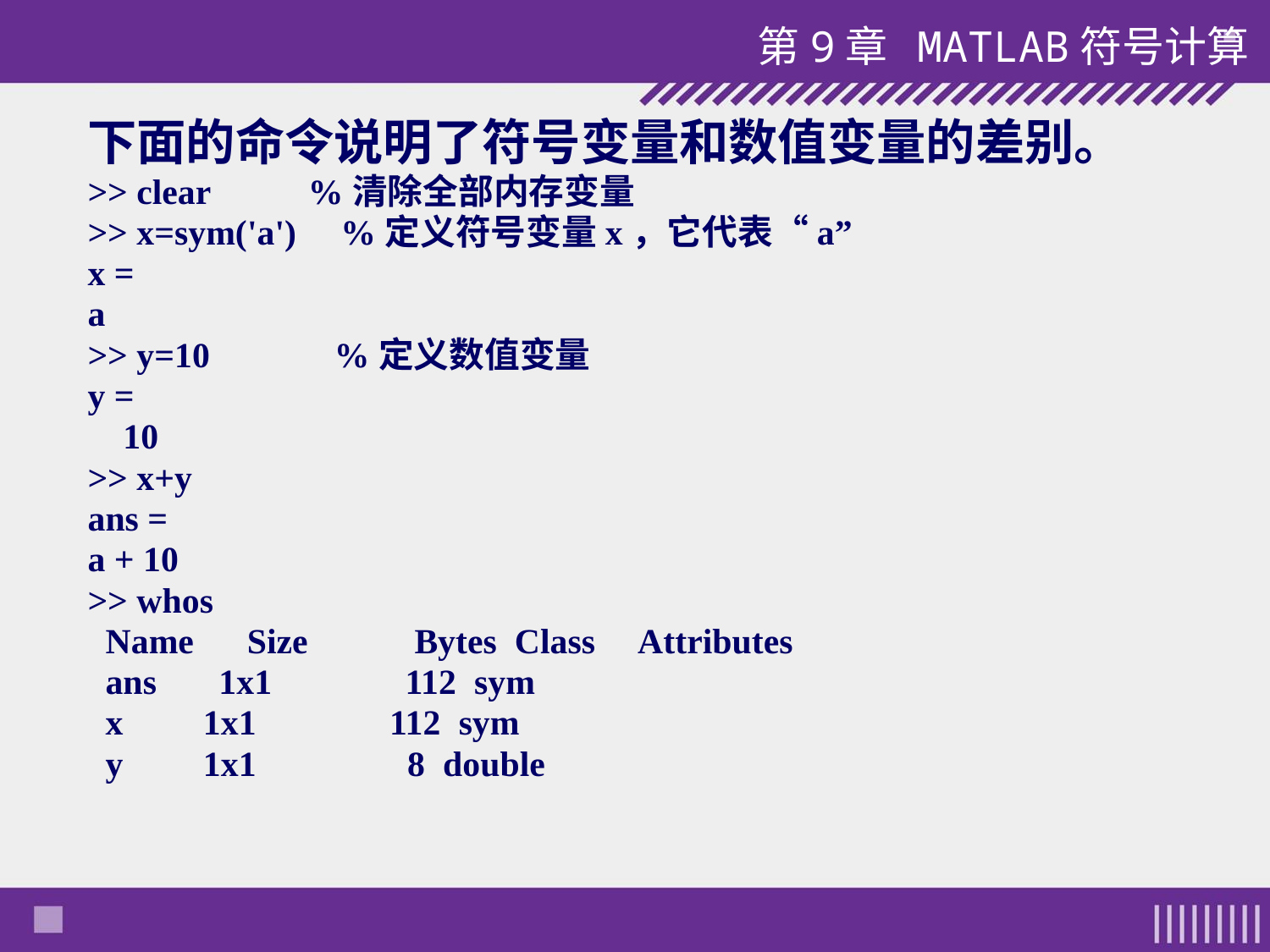

第9章  MATLAB符号计算
下面的命令说明了符号变量和数值变量的差别。
>> clear           %清除全部内存变量
>> x=sym('a')     %定义符号变量x，它代表“a”
x =
a
>> y=10              %定义数值变量
y =
    10
>> x+y
ans =
a + 10
>> whos
  Name      Size            Bytes  Class     Attributes
  ans       1x1               112  sym
  x         1x1               112  sym
  y         1x1                 8  double